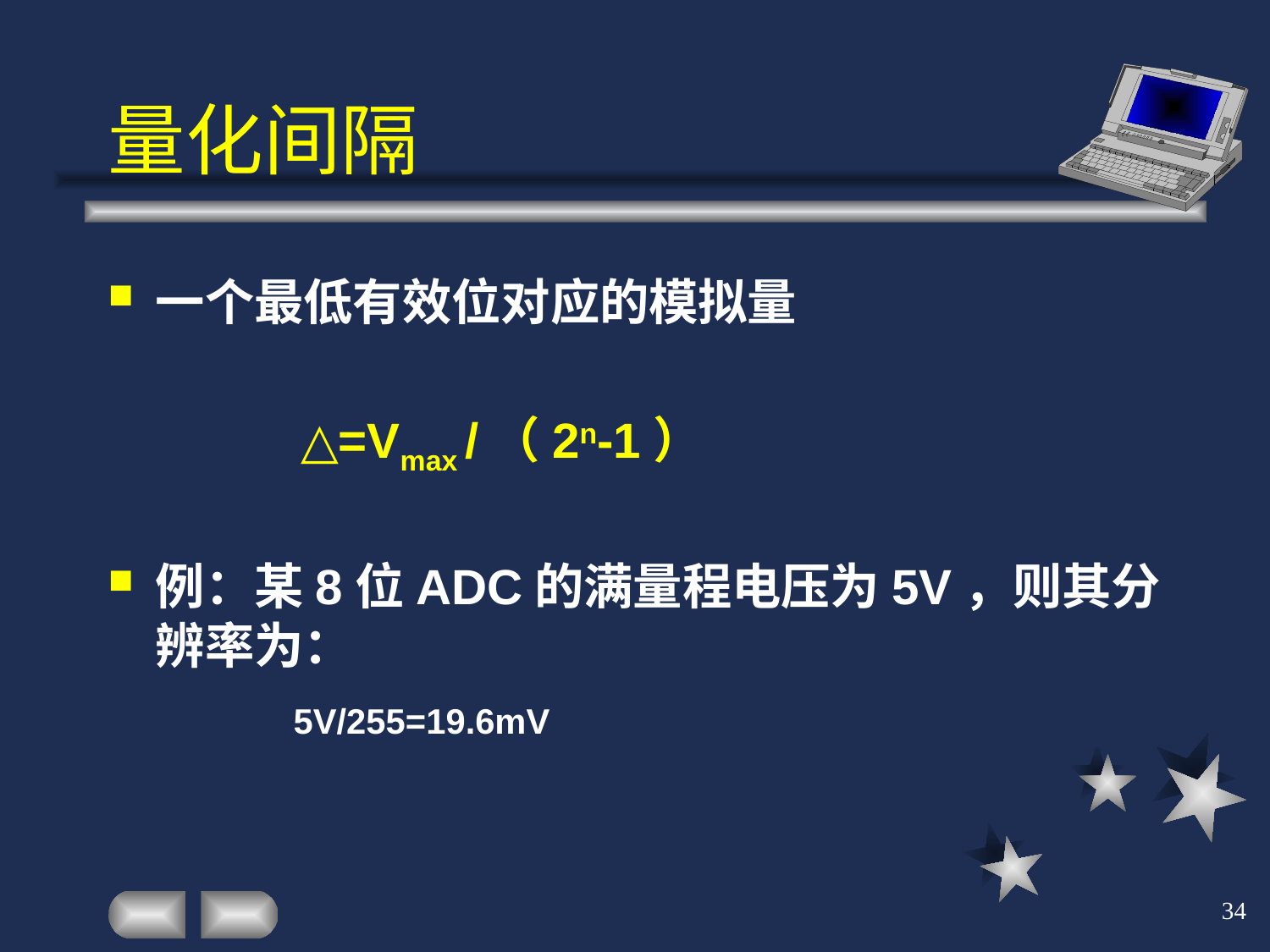

# 量化间隔
一个最低有效位对应的模拟量

              △=Vmax /（2n-1）

例：某8位ADC的满量程电压为5V，则其分辨率为：
      5V/255=19.6mV
34